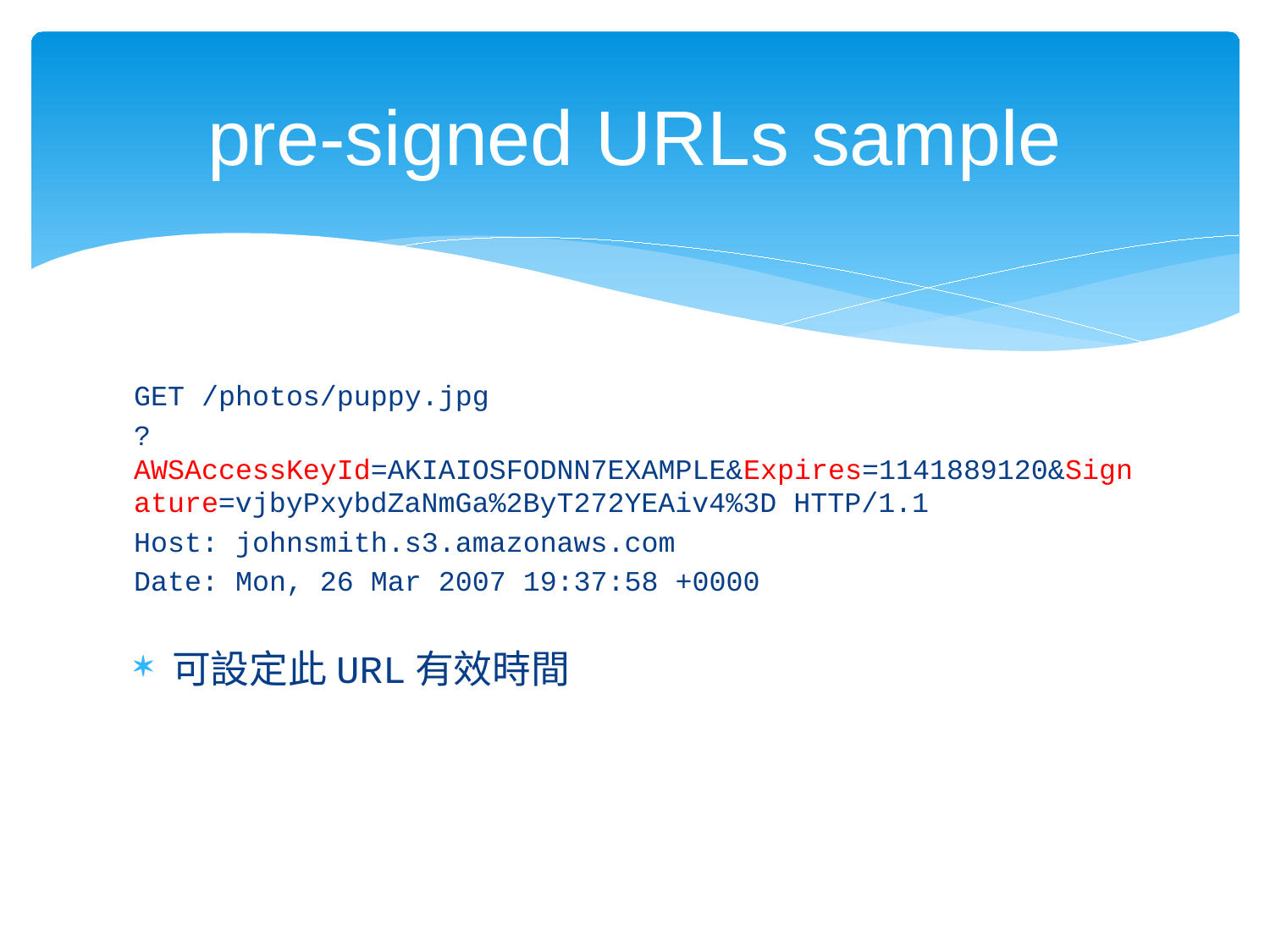

# pre-signed URLs sample
GET /photos/puppy.jpg
?AWSAccessKeyId=AKIAIOSFODNN7EXAMPLE&Expires=1141889120&Signature=vjbyPxybdZaNmGa%2ByT272YEAiv4%3D HTTP/1.1
Host: johnsmith.s3.amazonaws.com
Date: Mon, 26 Mar 2007 19:37:58 +0000

可設定此URL有效時間